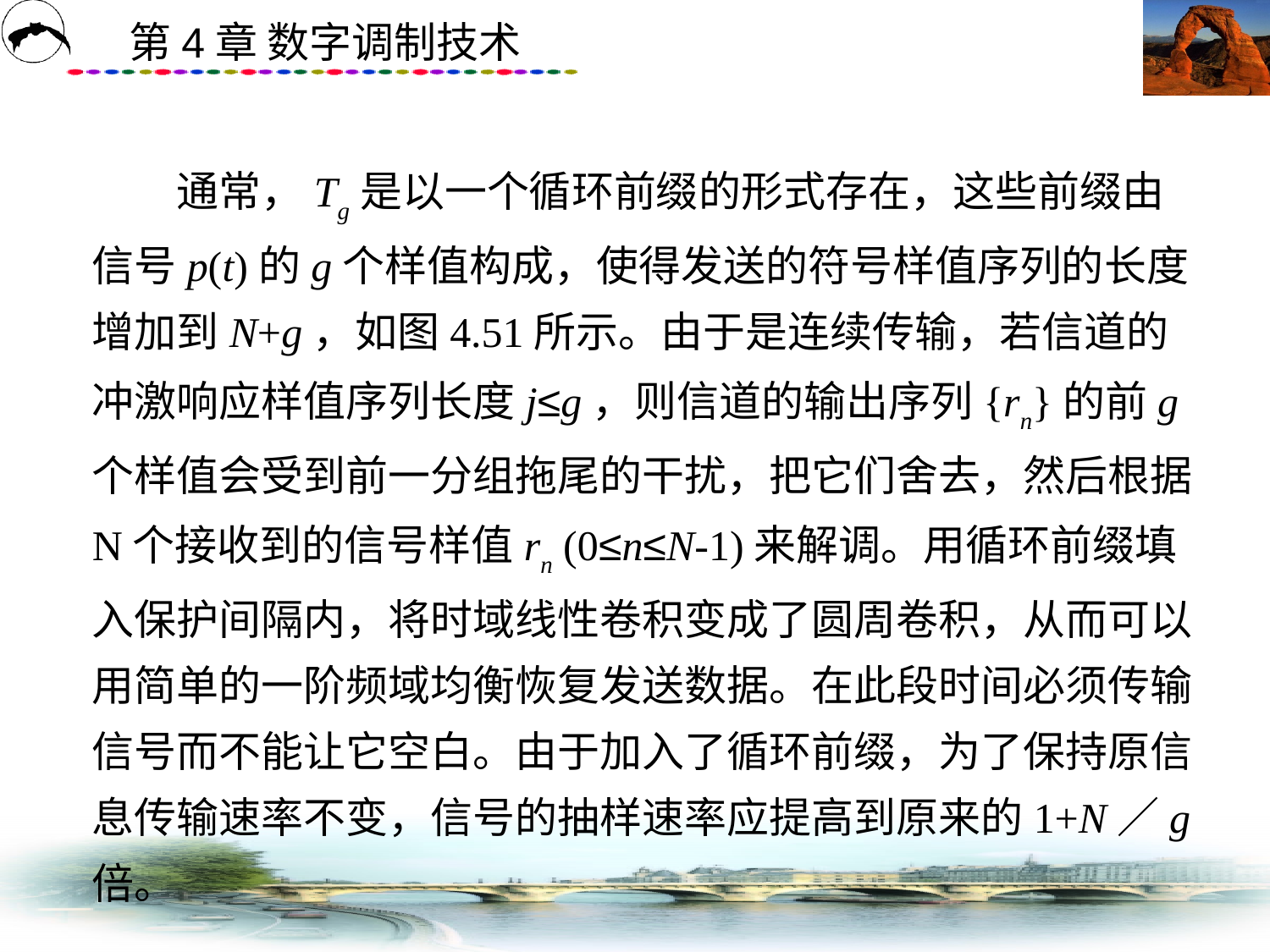

# 通常，Tg是以一个循环前缀的形式存在，这些前缀由信号p(t)的g个样值构成，使得发送的符号样值序列的长度增加到N+g，如图4.51所示。由于是连续传输，若信道的冲激响应样值序列长度j≤g，则信道的输出序列{rn}的前g个样值会受到前一分组拖尾的干扰，把它们舍去，然后根据N个接收到的信号样值rn (0≤n≤N-1)来解调。用循环前缀填入保护间隔内，将时域线性卷积变成了圆周卷积，从而可以用简单的一阶频域均衡恢复发送数据。在此段时间必须传输信号而不能让它空白。由于加入了循环前缀，为了保持原信息传输速率不变，信号的抽样速率应提高到原来的1+N／g倍。